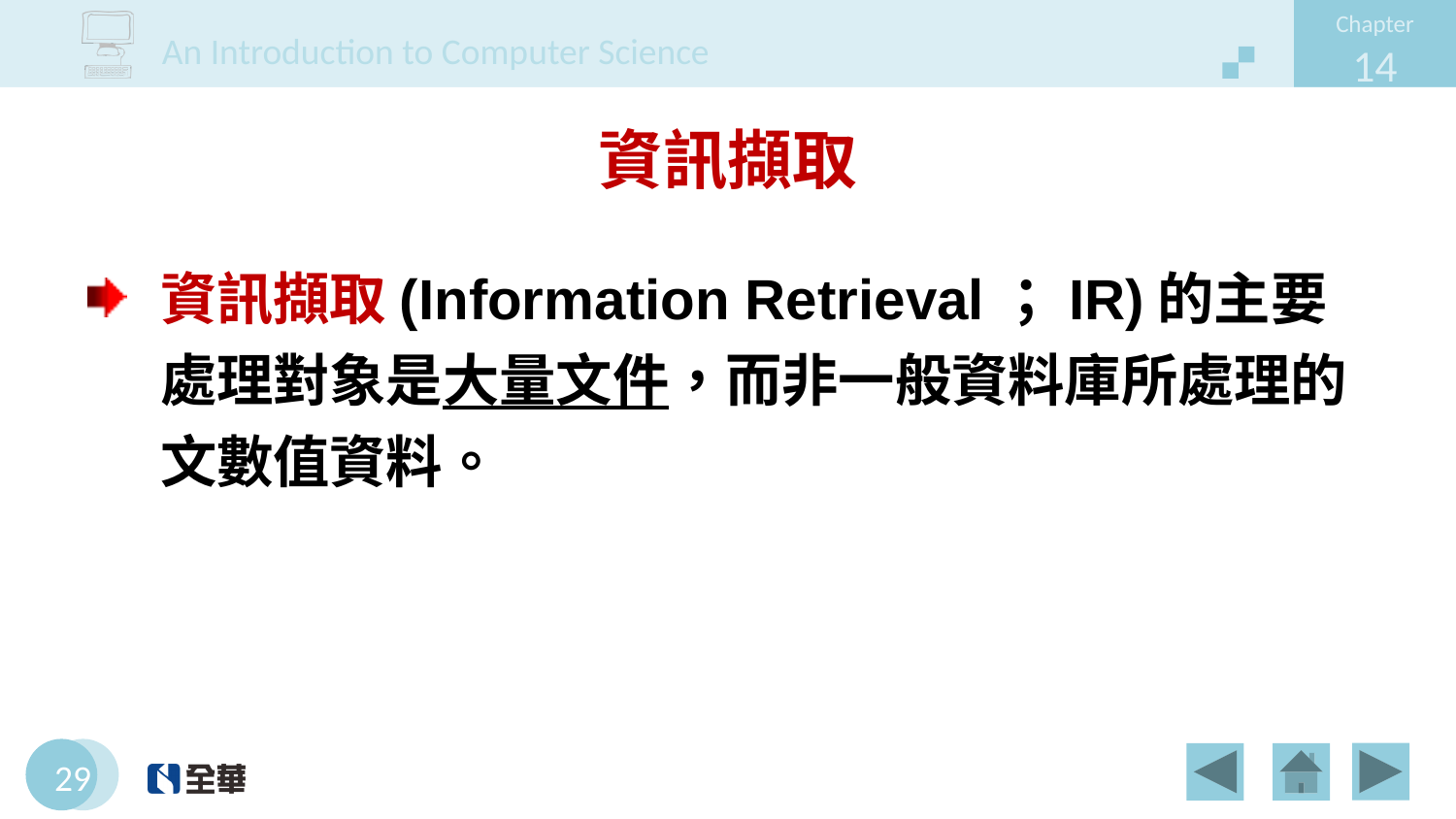

# 資訊擷取
資訊擷取(Information Retrieval；IR)的主要處理對象是大量文件，而非一般資料庫所處理的文數值資料。